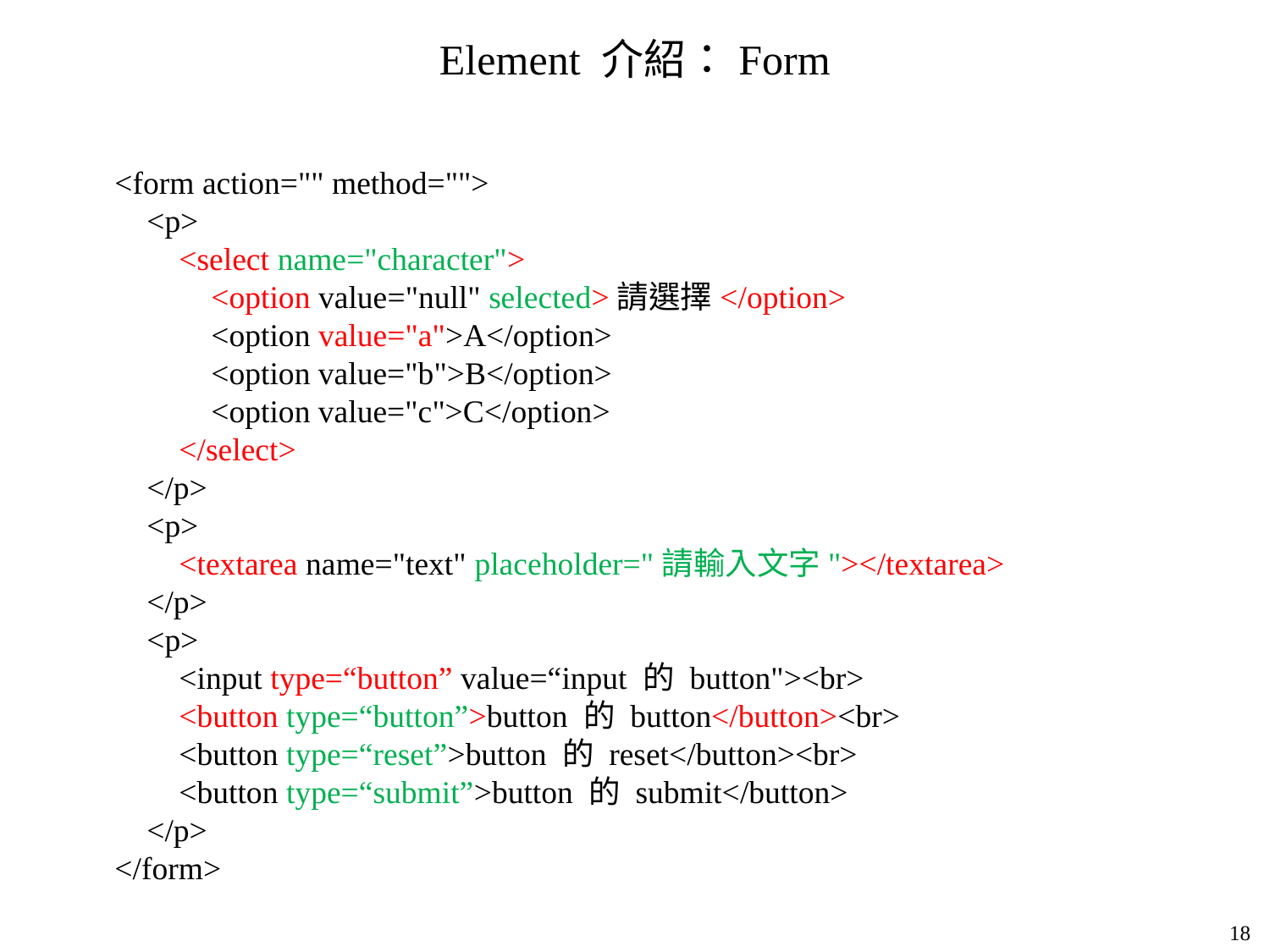

Element 介紹：Form
    <form action="" method="">
        <p>
            <select name="character">
                <option value="null" selected>請選擇</option>
                <option value="a">A</option>
                <option value="b">B</option>
                <option value="c">C</option>
            </select>
        </p>
        <p>
            <textarea name="text" placeholder="請輸入文字"></textarea>
        </p>
        <p>
            <input type=“button” value=“input 的 button"><br>
            <button type=“button”>button 的 button</button><br>
            <button type=“reset”>button 的 reset</button><br>
            <button type=“submit”>button 的 submit</button>
        </p>
    </form>
18